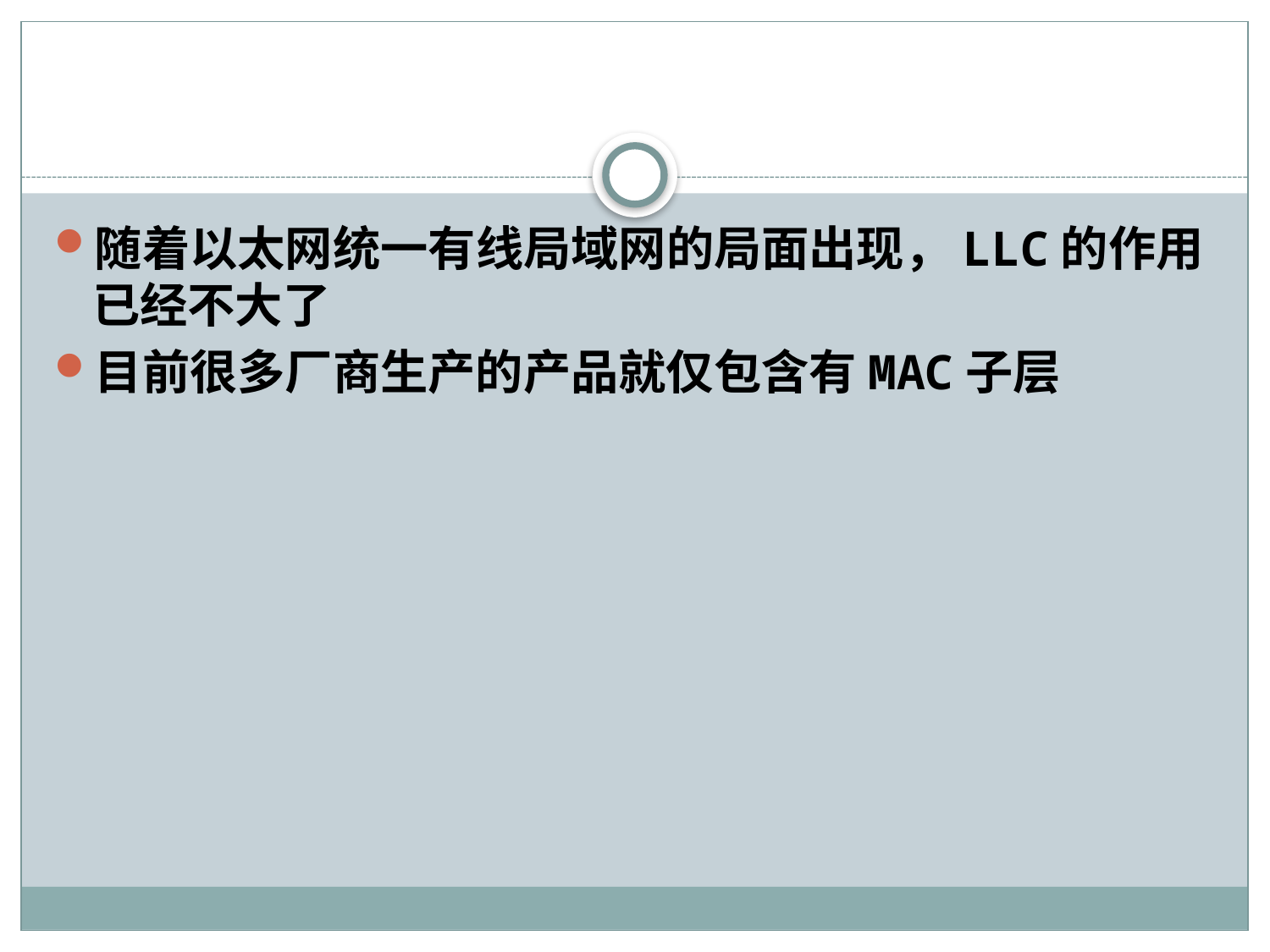

#
随着以太网统一有线局域网的局面出现，LLC的作用已经不大了
目前很多厂商生产的产品就仅包含有MAC子层